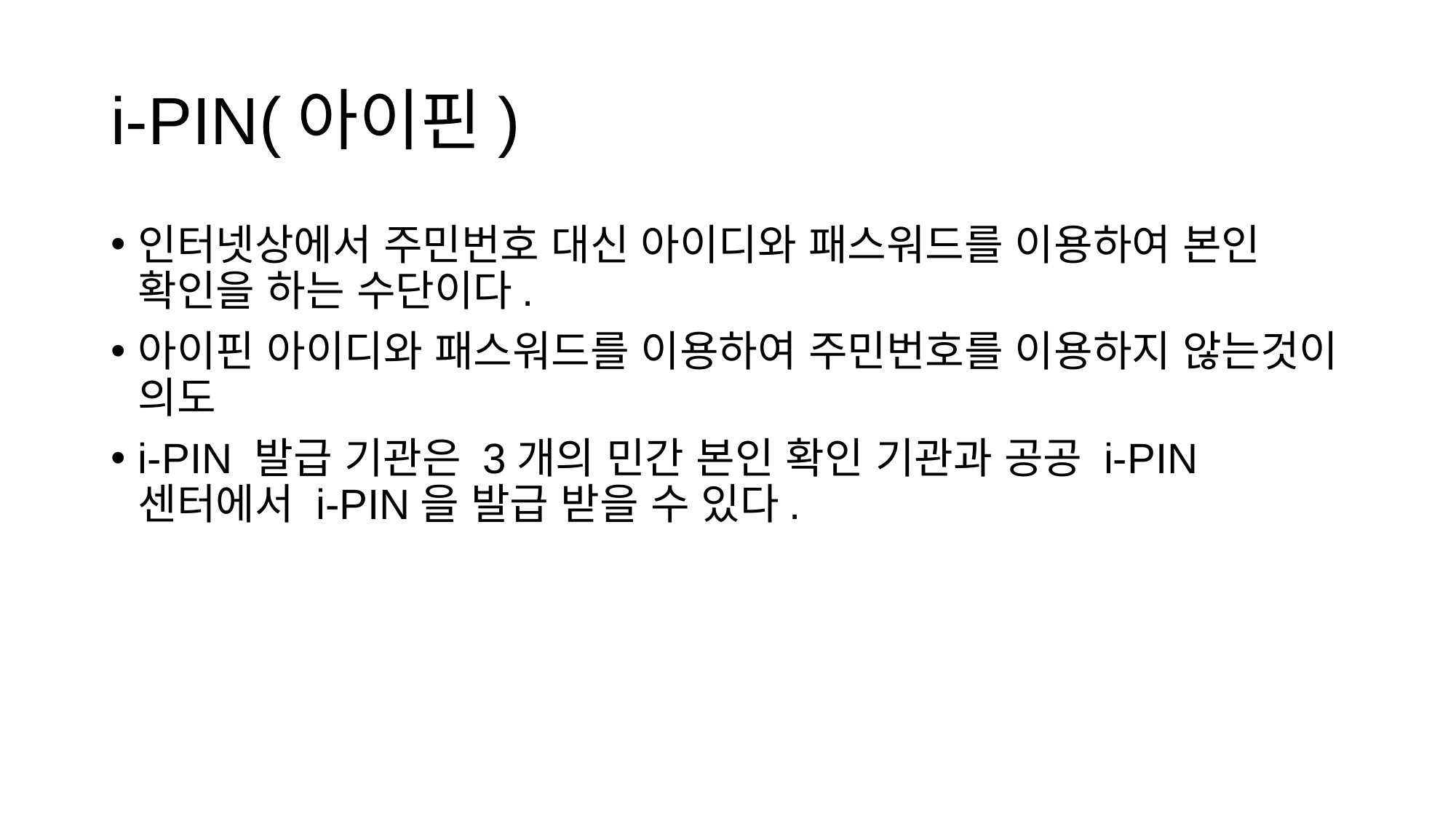

# i-PIN(아이핀)
인터넷상에서 주민번호 대신 아이디와 패스워드를 이용하여 본인 확인을 하는 수단이다.
아이핀 아이디와 패스워드를 이용하여 주민번호를 이용하지 않는것이 의도
i-PIN 발급 기관은 3개의 민간 본인 확인 기관과 공공 i-PIN센터에서 i-PIN을 발급 받을 수 있다.